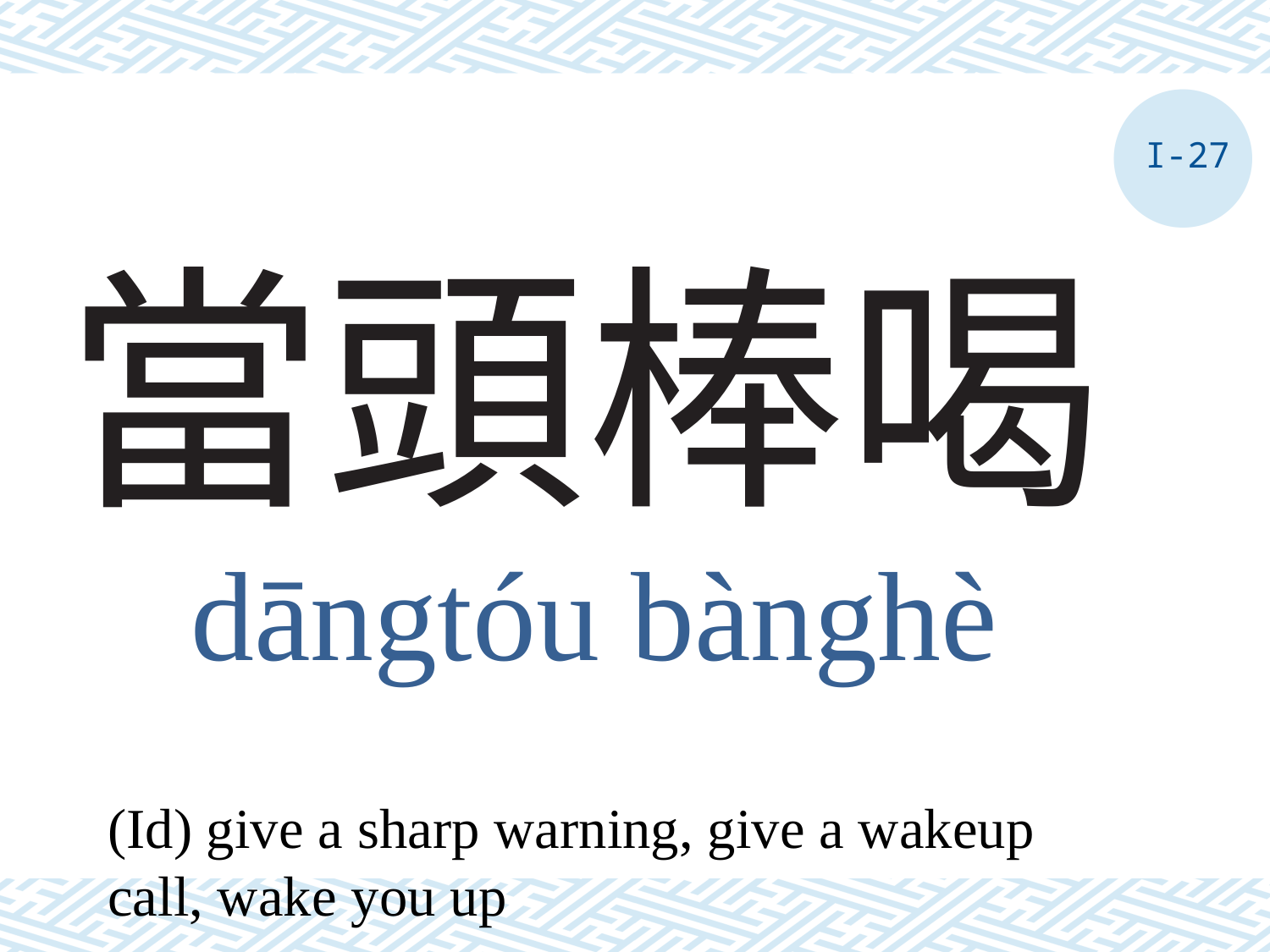

I-27

# 當頭棒喝
dāngtóu bànghè
(Id) give a sharp warning, give a wakeup call, wake you up